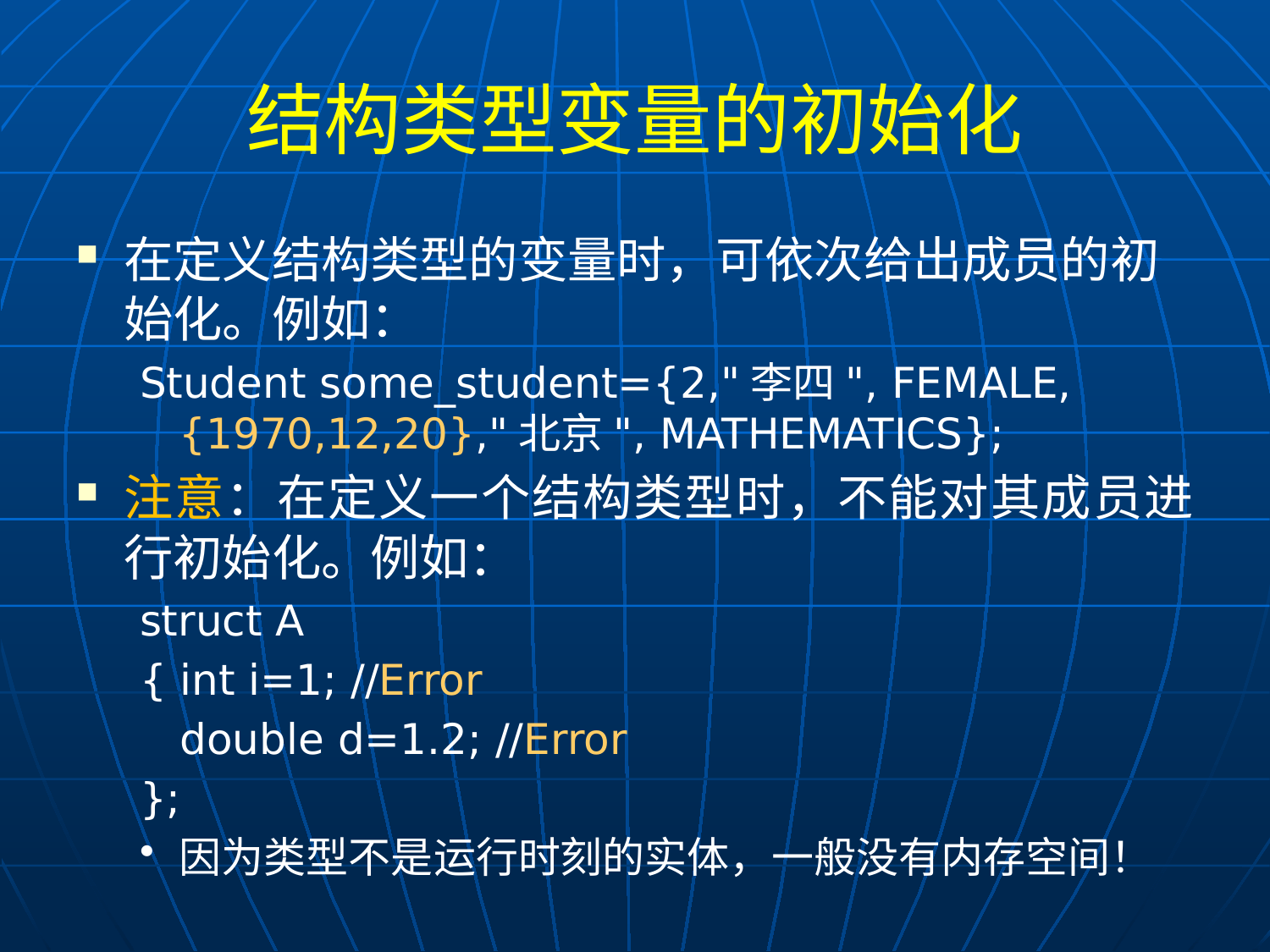

# 结构类型变量的初始化
在定义结构类型的变量时，可依次给出成员的初始化。例如：
Student some_student={2,"李四", FEMALE, {1970,12,20},"北京", MATHEMATICS};
注意：在定义一个结构类型时，不能对其成员进行初始化。例如：
struct A
{ int i=1; //Error
   double d=1.2; //Error
};
因为类型不是运行时刻的实体，一般没有内存空间！